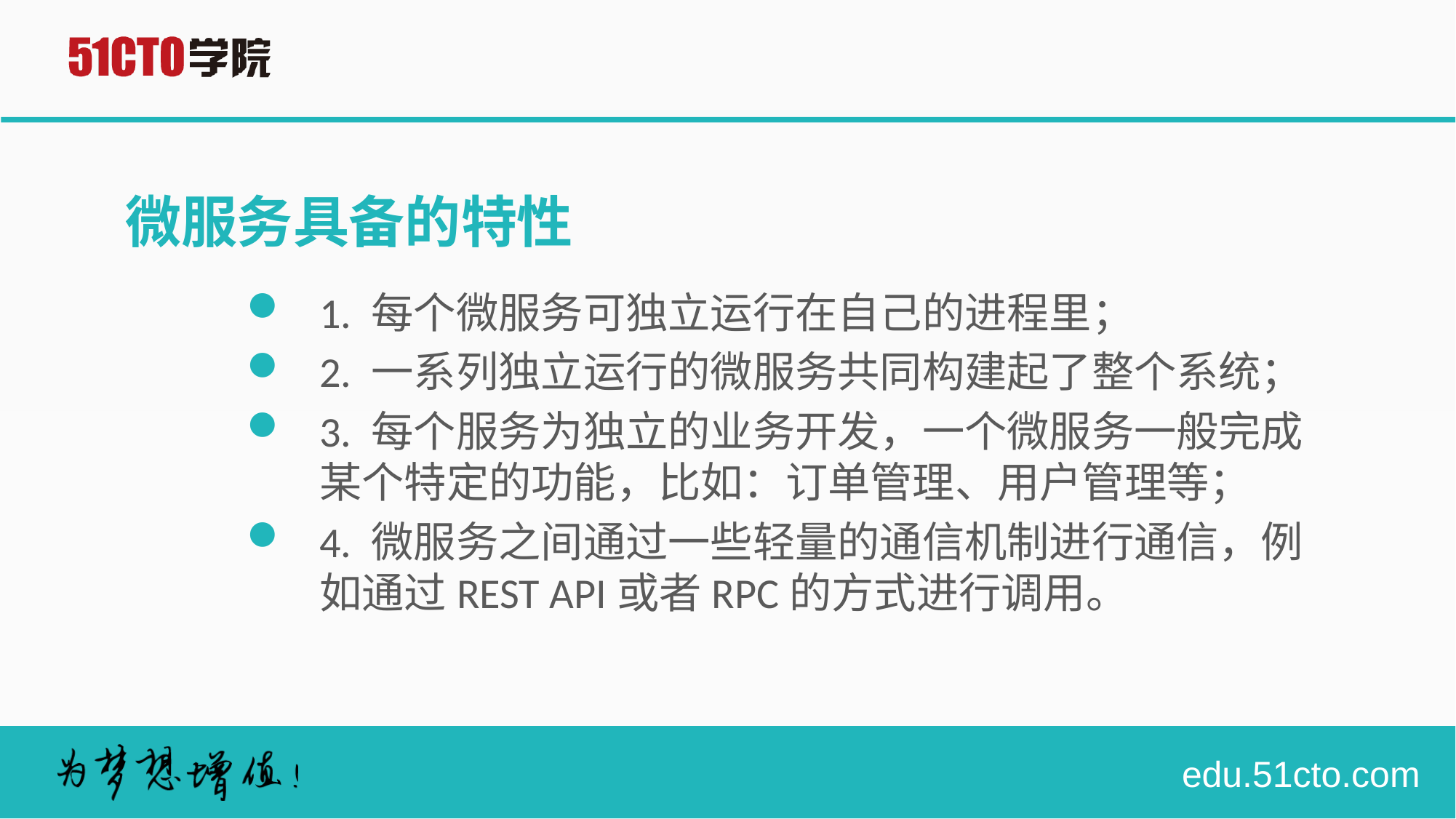

# 微服务具备的特性
1. 每个微服务可独立运行在自己的进程里；
2. 一系列独立运行的微服务共同构建起了整个系统；
3. 每个服务为独立的业务开发，一个微服务一般完成某个特定的功能，比如：订单管理、用户管理等；
4. 微服务之间通过一些轻量的通信机制进行通信，例如通过REST API或者RPC的方式进行调用。